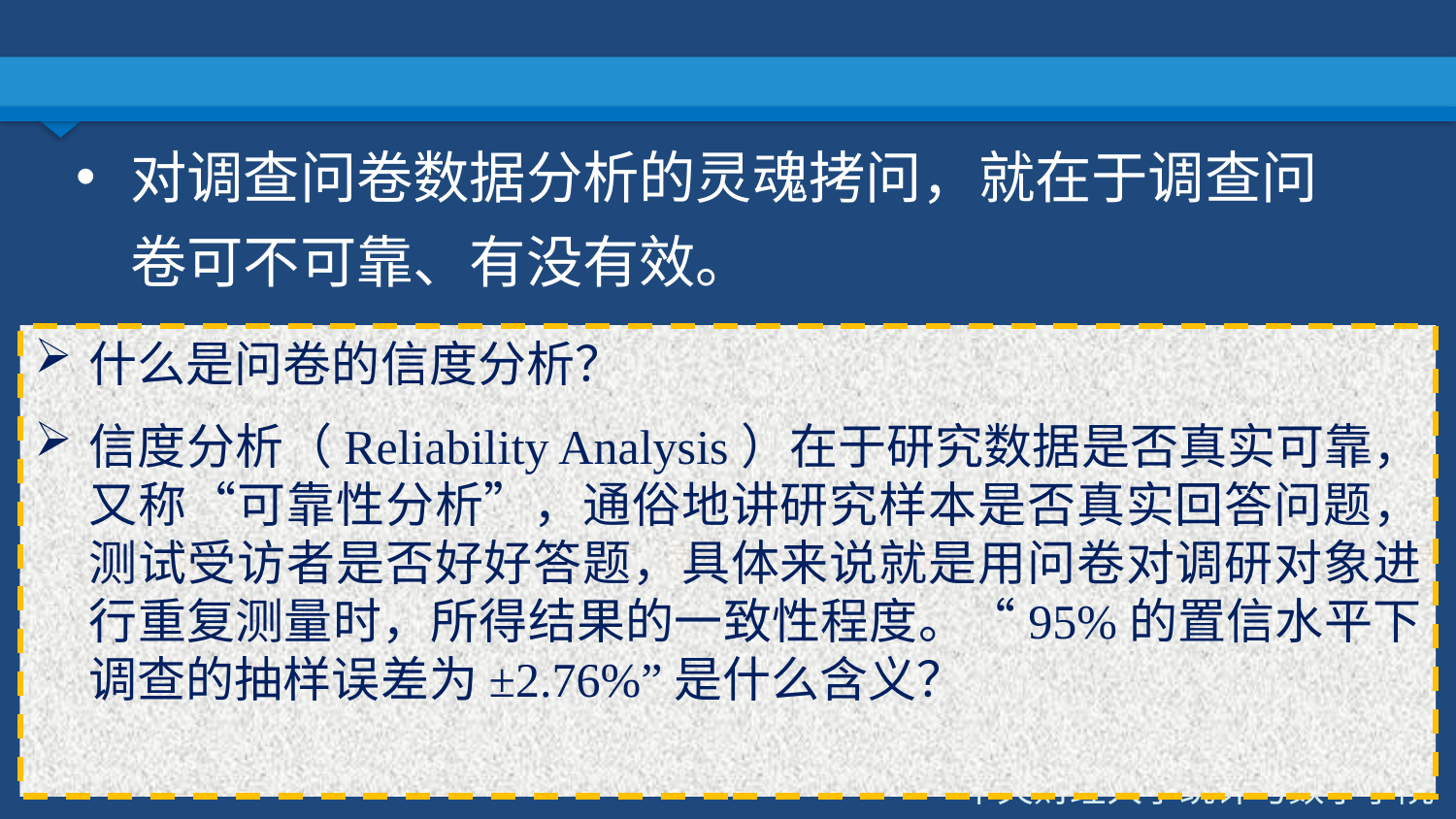

#
对调查问卷数据分析的灵魂拷问，就在于调查问卷可不可靠、有没有效。
什么是问卷的信度分析？
信度分析（Reliability Analysis）在于研究数据是否真实可靠， 又称“可靠性分析”，通俗地讲研究样本是否真实回答问题，测试受访者是否好好答题，具体来说就是用问卷对调研对象进行重复测量时，所得结果的一致性程度。“95%的置信水平下调查的抽样误差为±2.76%”是什么含义？